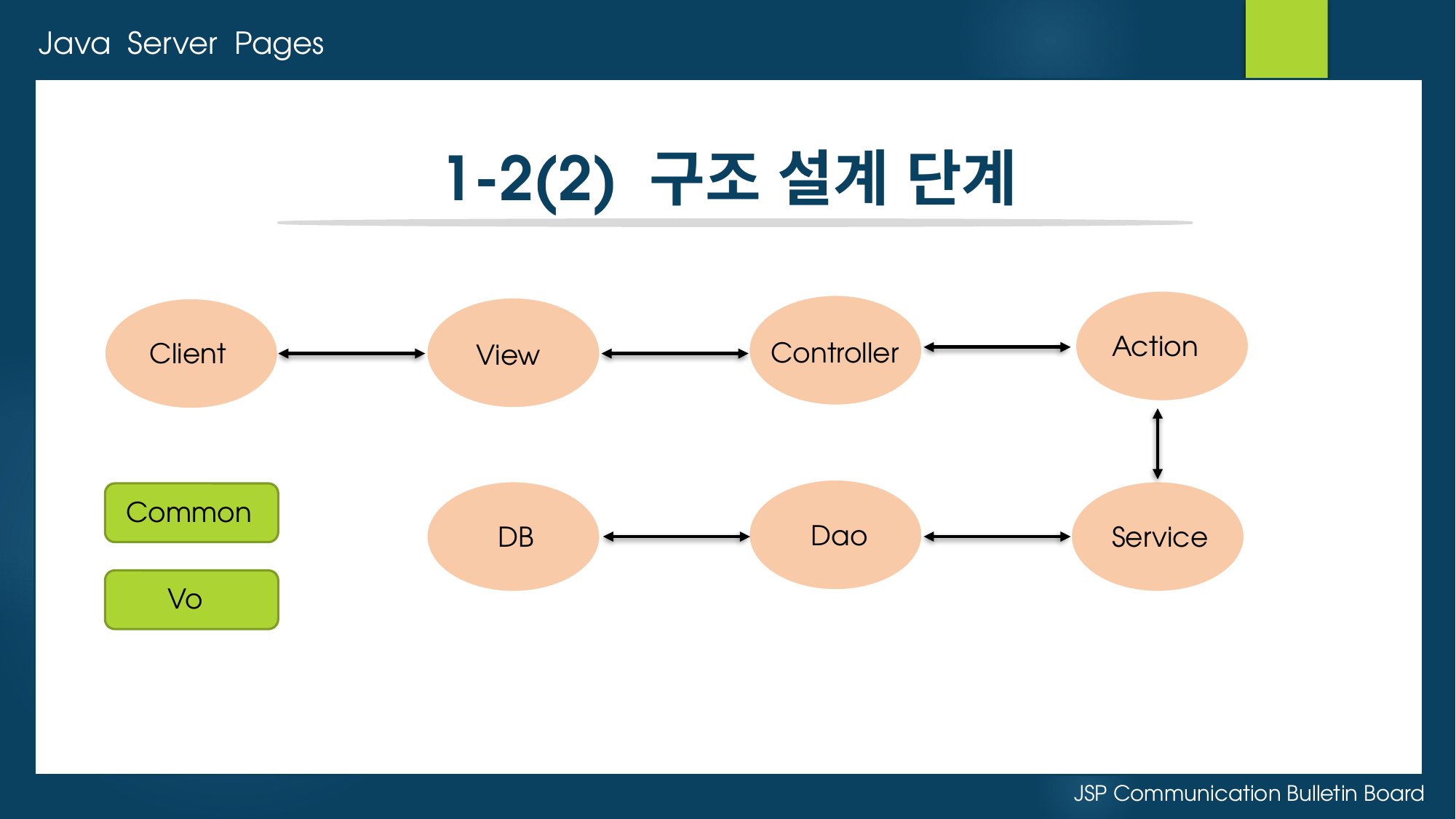

Java  Server  Pages

1-2(2) 구조 설계 단계

Action
Controller
Client
View

Common
Dao
DB
Service

Vo
JSP Communication Bulletin Board